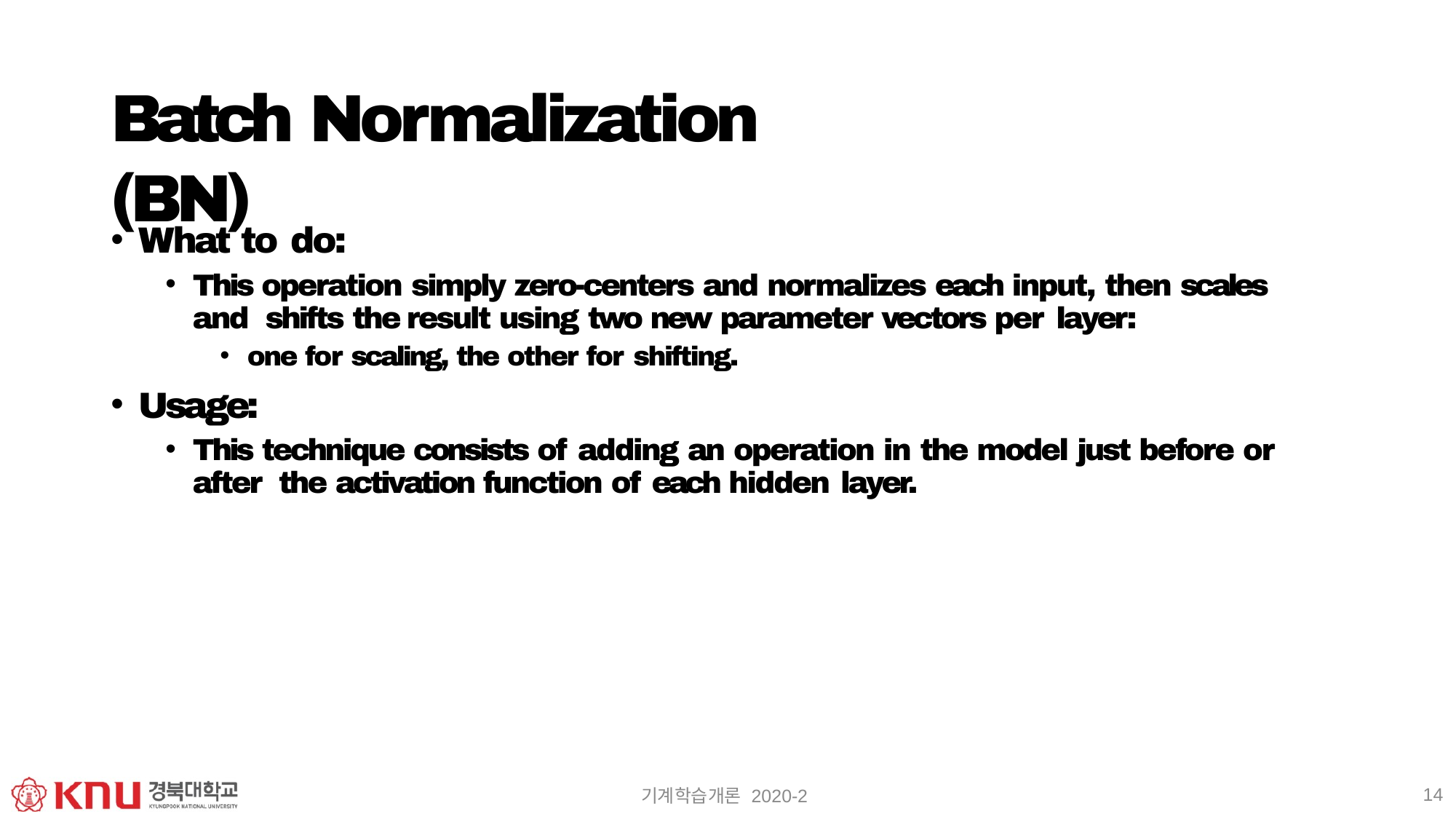

# Batch Normalization (BN)
What to do:
This operation simply zero-centers and normalizes each input, then scales and  shifts the result using two new parameter vectors per layer:
one for scaling, the other for shifting.
Usage:
This technique consists of adding an operation in the model just before or after  the activation function of each hidden layer.
14
기계학습개론 2020-2